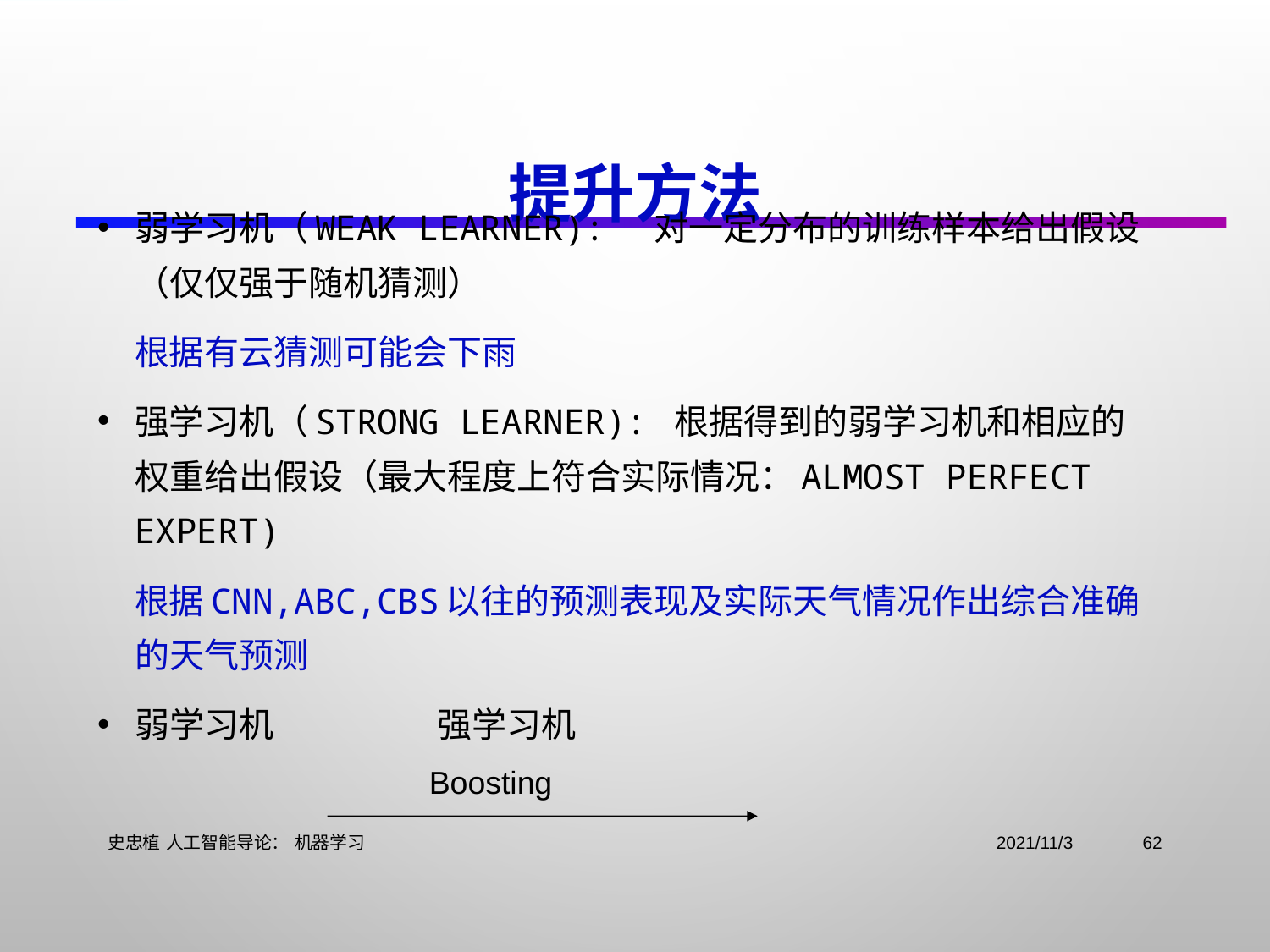

# 提升方法
弱学习机（weak learner):  对一定分布的训练样本给出假设（仅仅强于随机猜测）
	根据有云猜测可能会下雨
强学习机（strong learner): 根据得到的弱学习机和相应的权重给出假设（最大程度上符合实际情况：almost perfect expert)
	根据CNN,ABC,CBS以往的预测表现及实际天气情况作出综合准确的天气预测
弱学习机                     强学习机
Boosting

史忠植 人工智能导论： 机器学习
2021/11/3
62